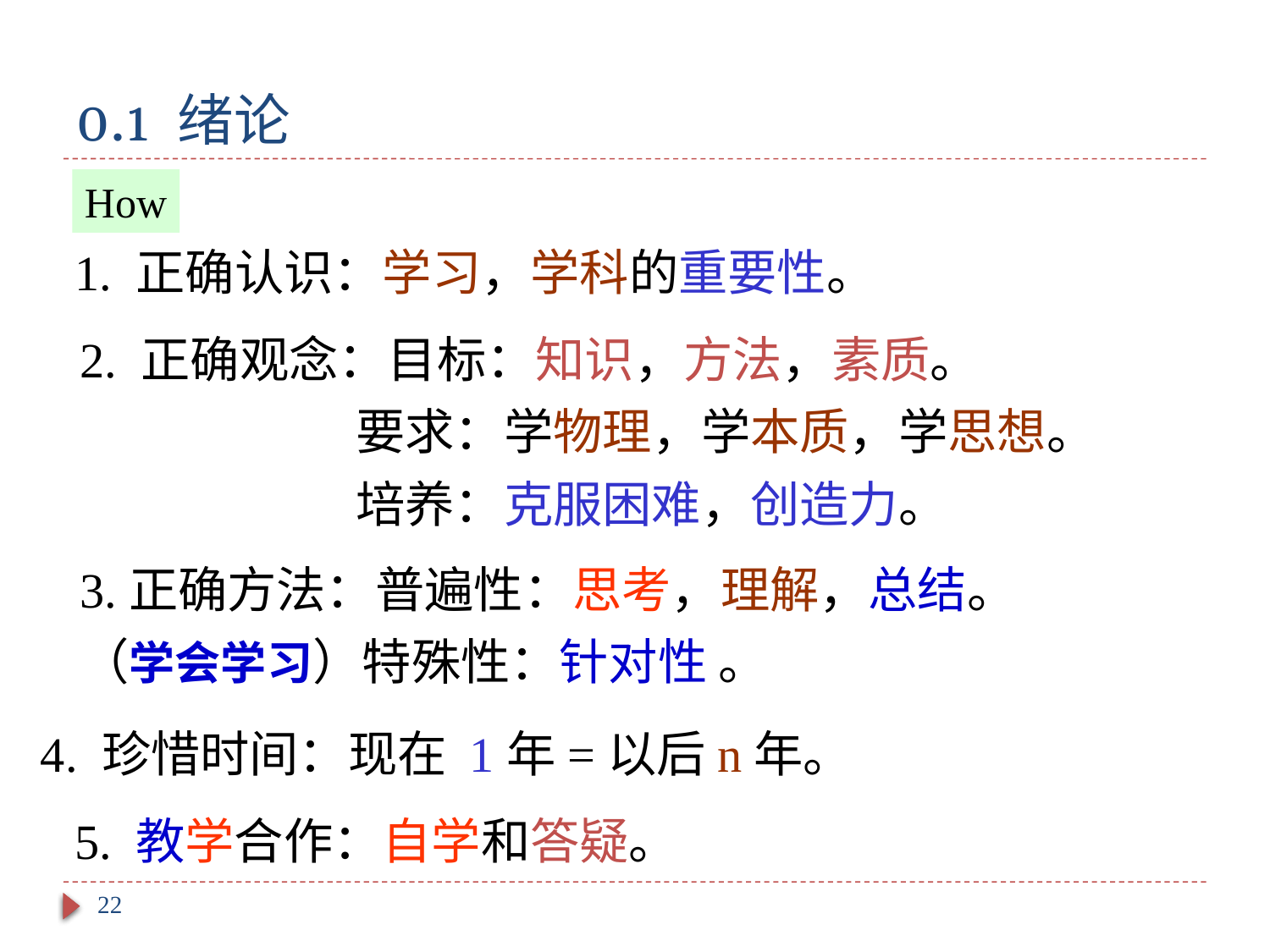

# 0.1 绪论
How
1. 正确认识：学习，学科的重要性。
2. 正确观念：目标：知识，方法，素质。
                        要求：学物理，学本质，学思想。
                        培养：克服困难，创造力。
3.正确方法：普遍性：思考，理解，总结。
（学会学习）特殊性：针对性 。
4. 珍惜时间：现在 1年=以后n年。
5. 教学合作：自学和答疑。
22